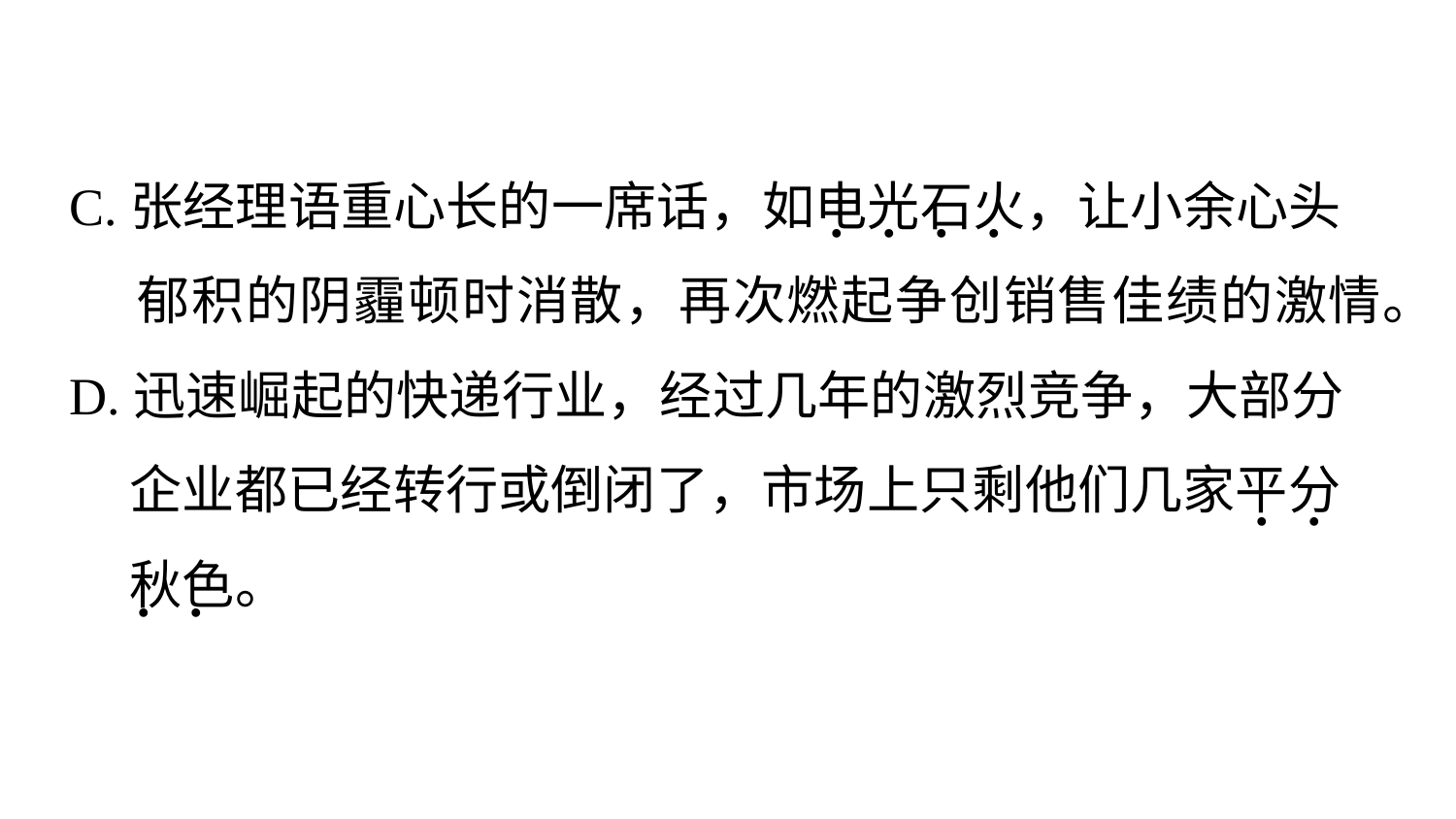

C.张经理语重心长的一席话，如电光石火，让小余心头
    郁积的阴霾顿时消散，再次燃起争创销售佳绩的激情。
D.迅速崛起的快递行业，经过几年的激烈竞争，大部分
    企业都已经转行或倒闭了，市场上只剩他们几家平分
    秋色。
.   .   .   .
.   .
 .   .